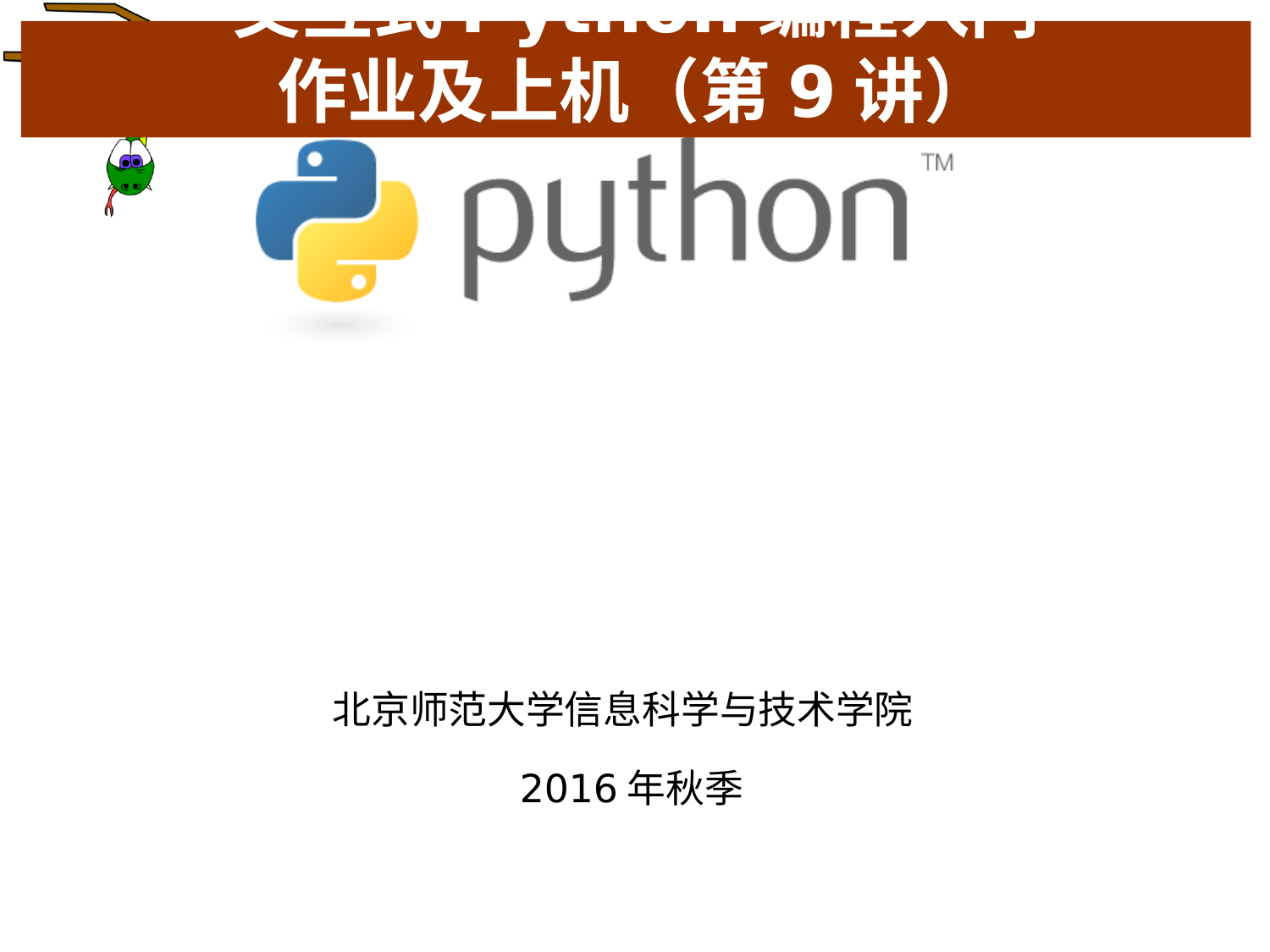

# 交互式Python编程入门 作业及上机（第9讲）
北京师范大学信息科学与技术学院
2016年秋季
1